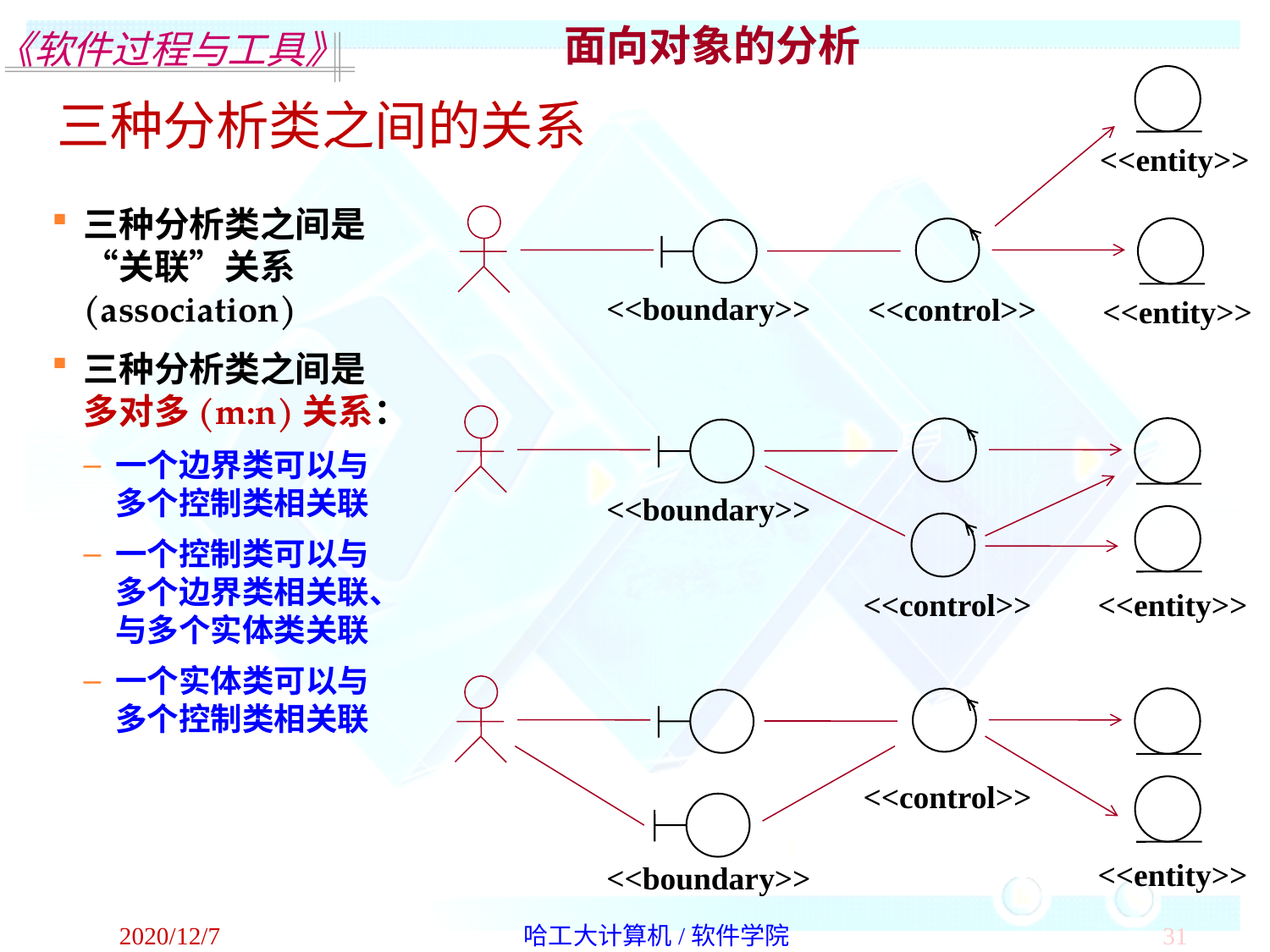

面向对象的分析

三种分析类之间的关系

<<entity>>
三种分析类之间是“关联”关系(association)
三种分析类之间是多对多(m:n)关系：
一个边界类可以与多个控制类相关联
一个控制类可以与多个边界类相关联、与多个实体类关联
一个实体类可以与多个控制类相关联

<<boundary>>
<<control>>
<<entity>>

<<boundary>>

<<control>>
<<entity>>

<<control>>

<<entity>>
<<boundary>>